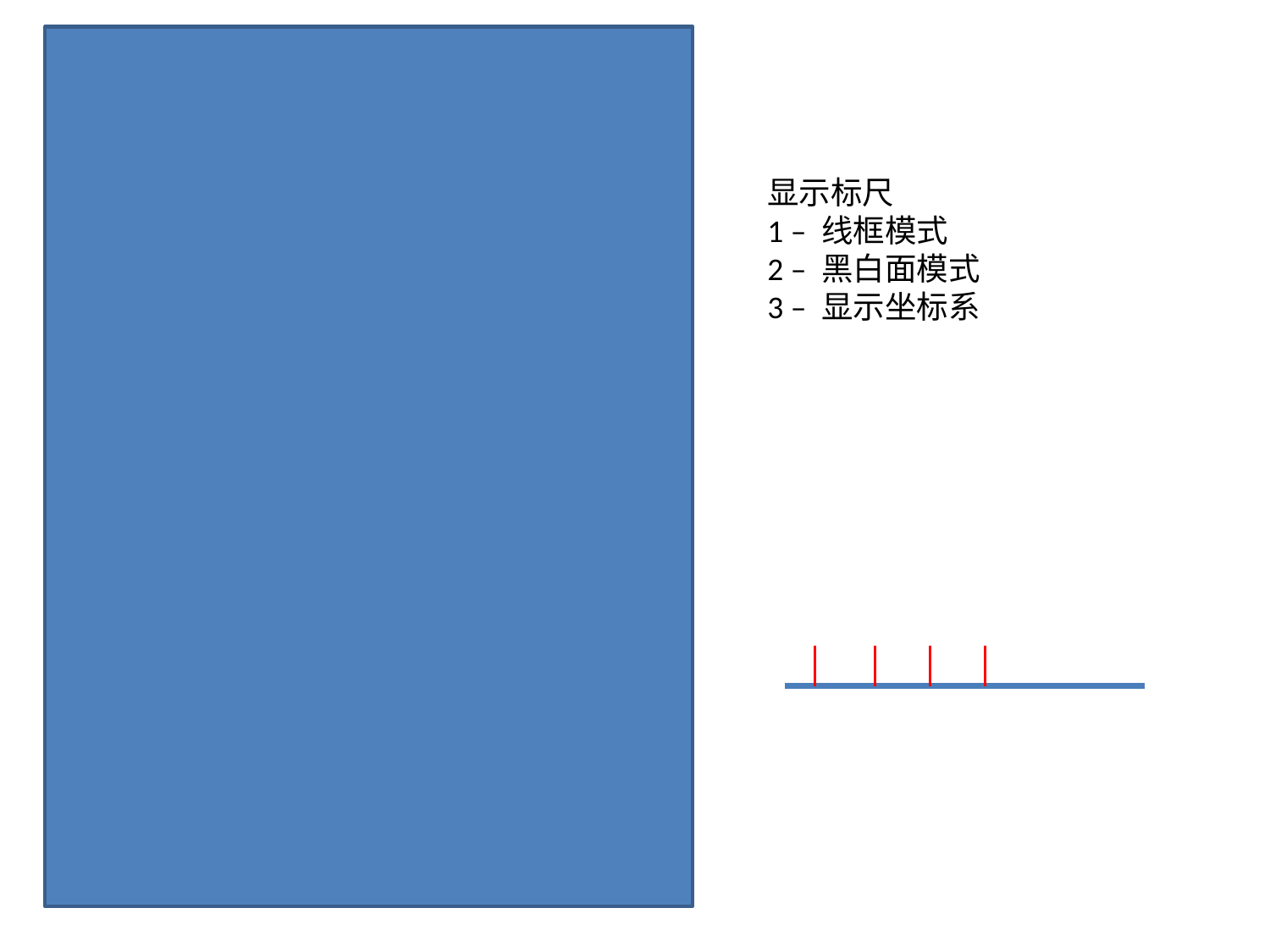

显示标尺
1 – 线框模式
2 – 黑白面模式
3 – 显示坐标系